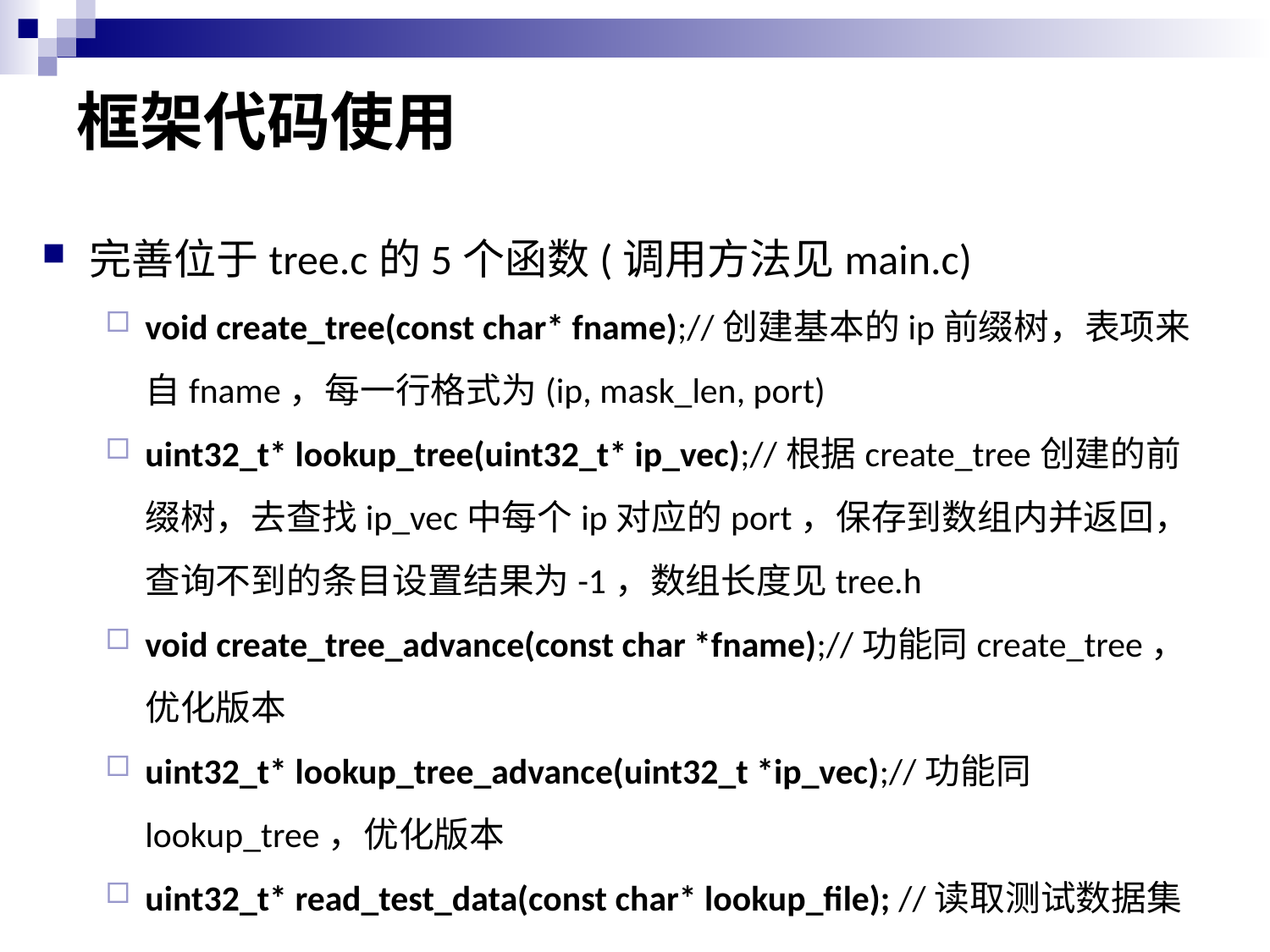

# 框架代码使用
完善位于tree.c的5个函数(调用方法见main.c)
void create_tree(const char* fname);//创建基本的ip前缀树，表项来自fname，每一行格式为(ip, mask_len, port)
uint32_t* lookup_tree(uint32_t* ip_vec);//根据create_tree创建的前缀树，去查找ip_vec中每个ip对应的port，保存到数组内并返回，查询不到的条目设置结果为-1，数组长度见tree.h
void create_tree_advance(const char *fname);//功能同create_tree，优化版本
uint32_t* lookup_tree_advance(uint32_t *ip_vec);//功能同lookup_tree，优化版本
uint32_t* read_test_data(const char* lookup_file); //读取测试数据集

11